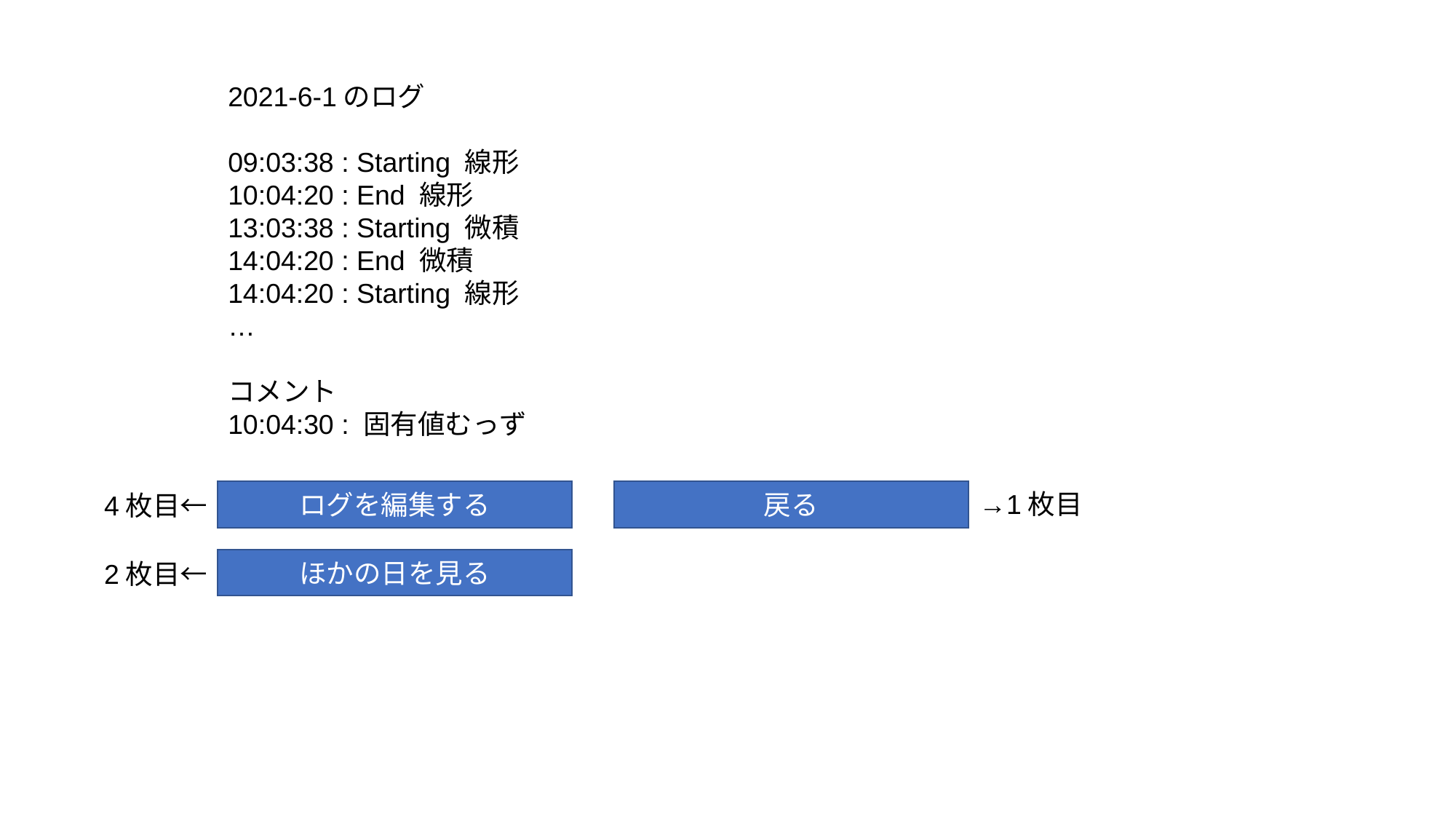

2021-6-1のログ

09:03:38 : Starting 線形
10:04:20 : End 線形
13:03:38 : Starting 微積
14:04:20 : End 微積
14:04:20 : Starting 線形
…

コメント
10:04:30 : 固有値むっず

戻る
→1枚目
ログを編集する
4枚目←
ほかの日を見る
2枚目←